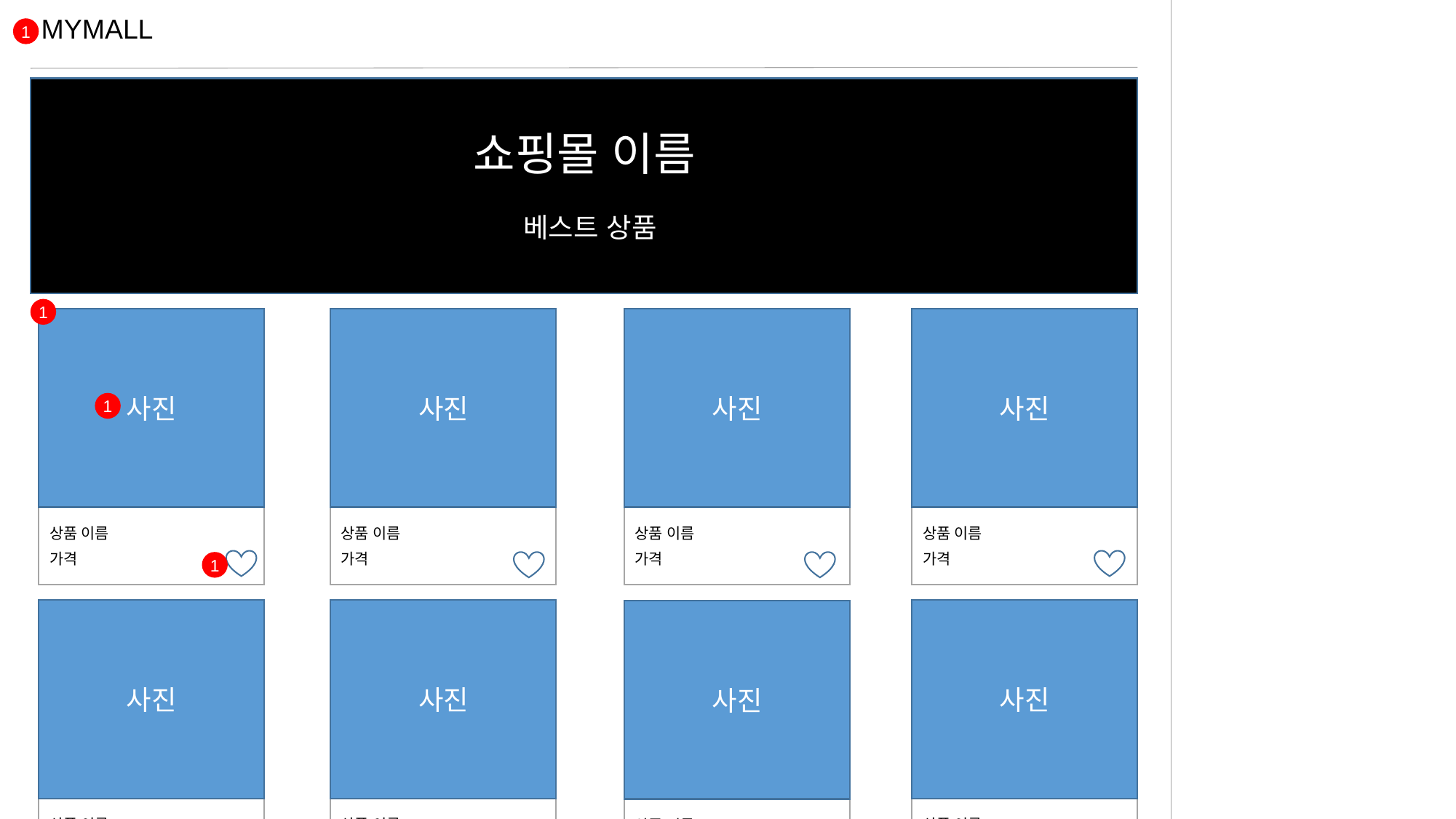

MYMALL
1

쇼핑몰 이름
베스트 상품
1

사진

사진

사진

사진
1
상품 이름
상품 이름
상품 이름
상품 이름
가격
가격
가격
가격

1

사진

사진

사진

사진
상품 이름
상품 이름
상품 이름
상품 이름
가격
가격
가격
가격